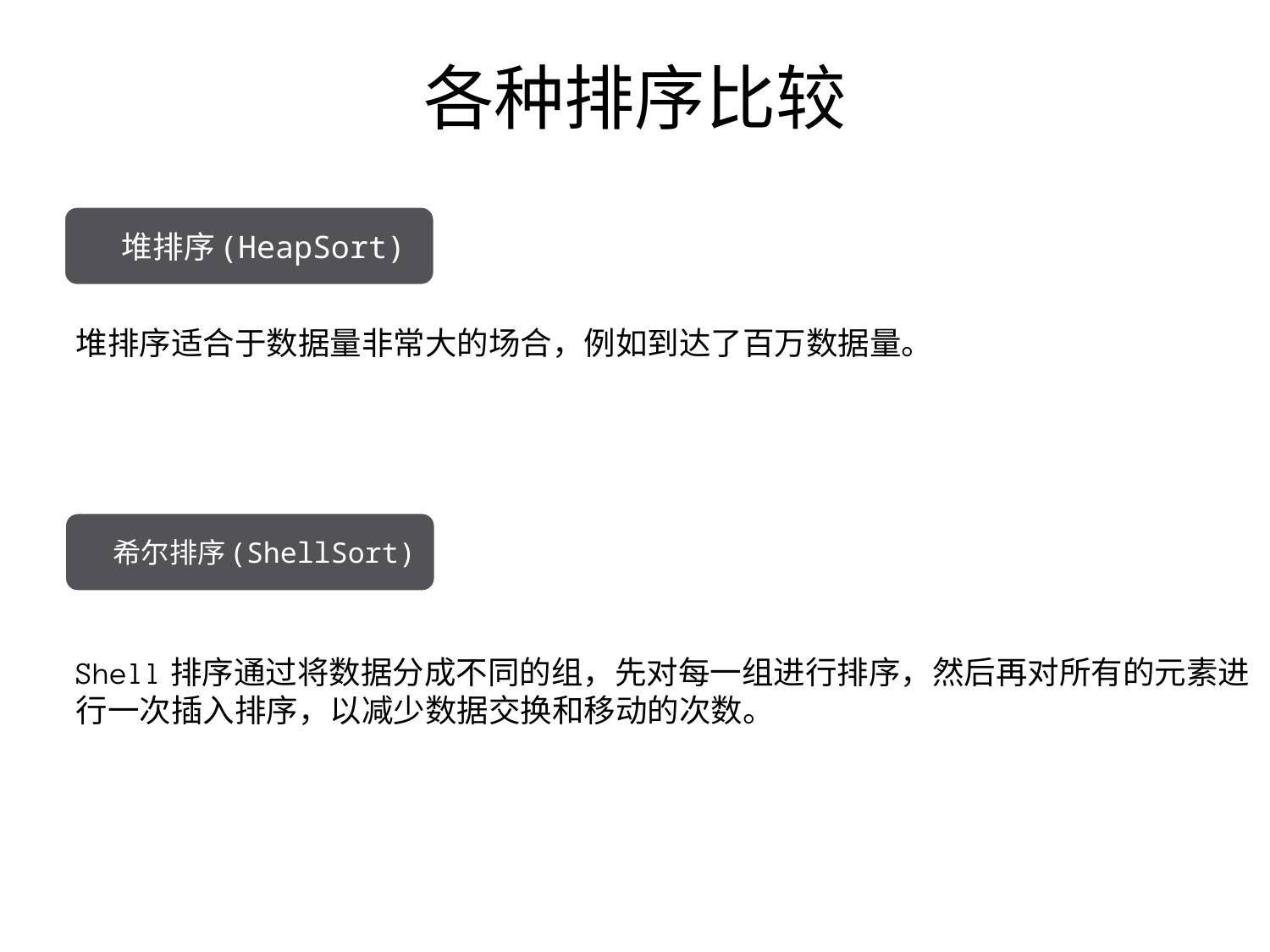

# 各种排序比较
堆排序(HeapSort)
堆排序适合于数据量非常大的场合，例如到达了百万数据量。
希尔排序(ShellSort)
Shell排序通过将数据分成不同的组，先对每一组进行排序，然后再对所有的元素进行一次插入排序，以减少数据交换和移动的次数。